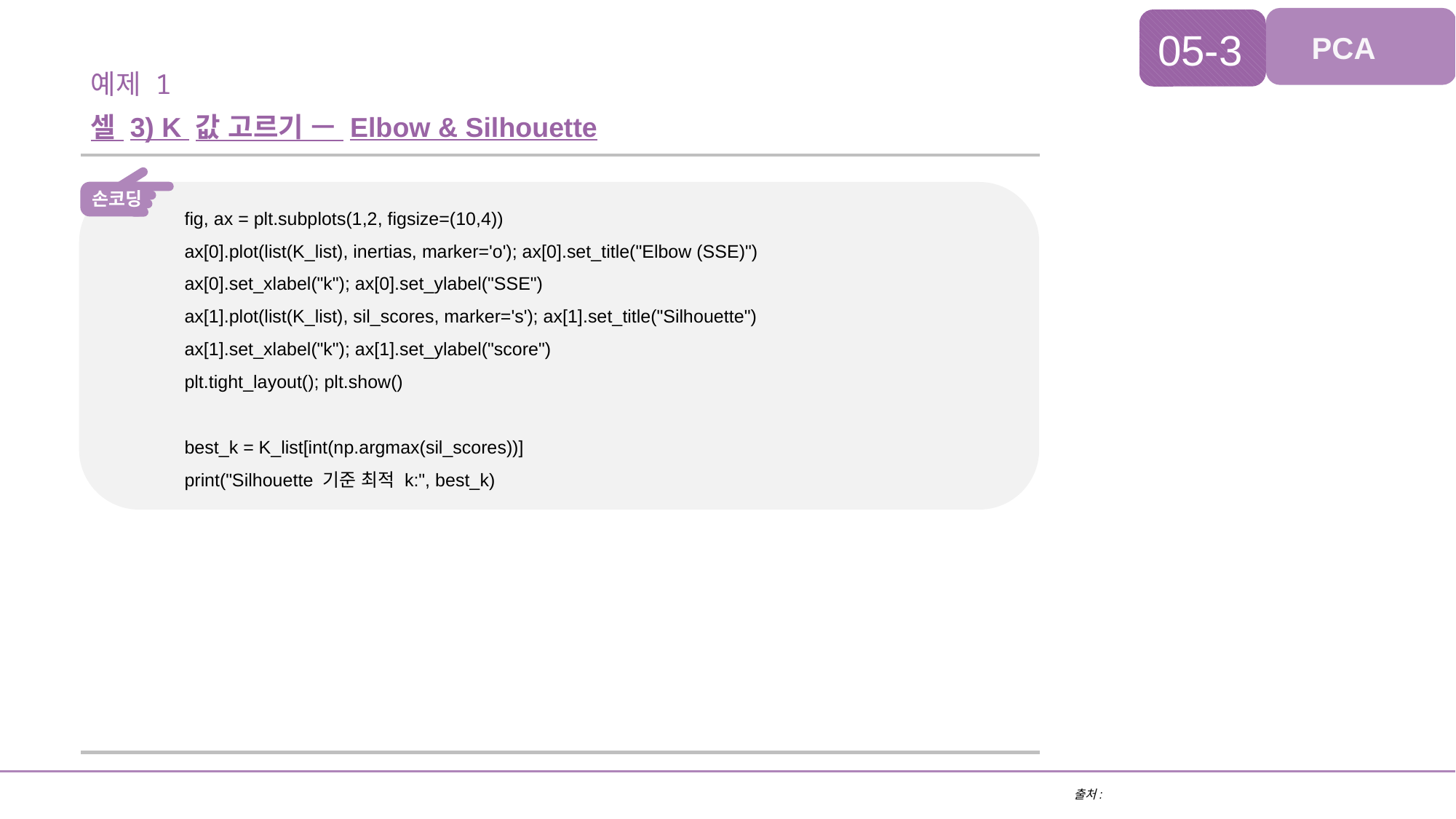

05-3
PCA
예제 1
셀 3) K 값 고르기 — Elbow & Silhouette

손코딩
fig, ax = plt.subplots(1,2, figsize=(10,4))
ax[0].plot(list(K_list), inertias, marker='o'); ax[0].set_title("Elbow (SSE)")
ax[0].set_xlabel("k"); ax[0].set_ylabel("SSE")
ax[1].plot(list(K_list), sil_scores, marker='s'); ax[1].set_title("Silhouette")
ax[1].set_xlabel("k"); ax[1].set_ylabel("score")
plt.tight_layout(); plt.show()

best_k = K_list[int(np.argmax(sil_scores))]
print("Silhouette 기준 최적 k:", best_k)
출처: